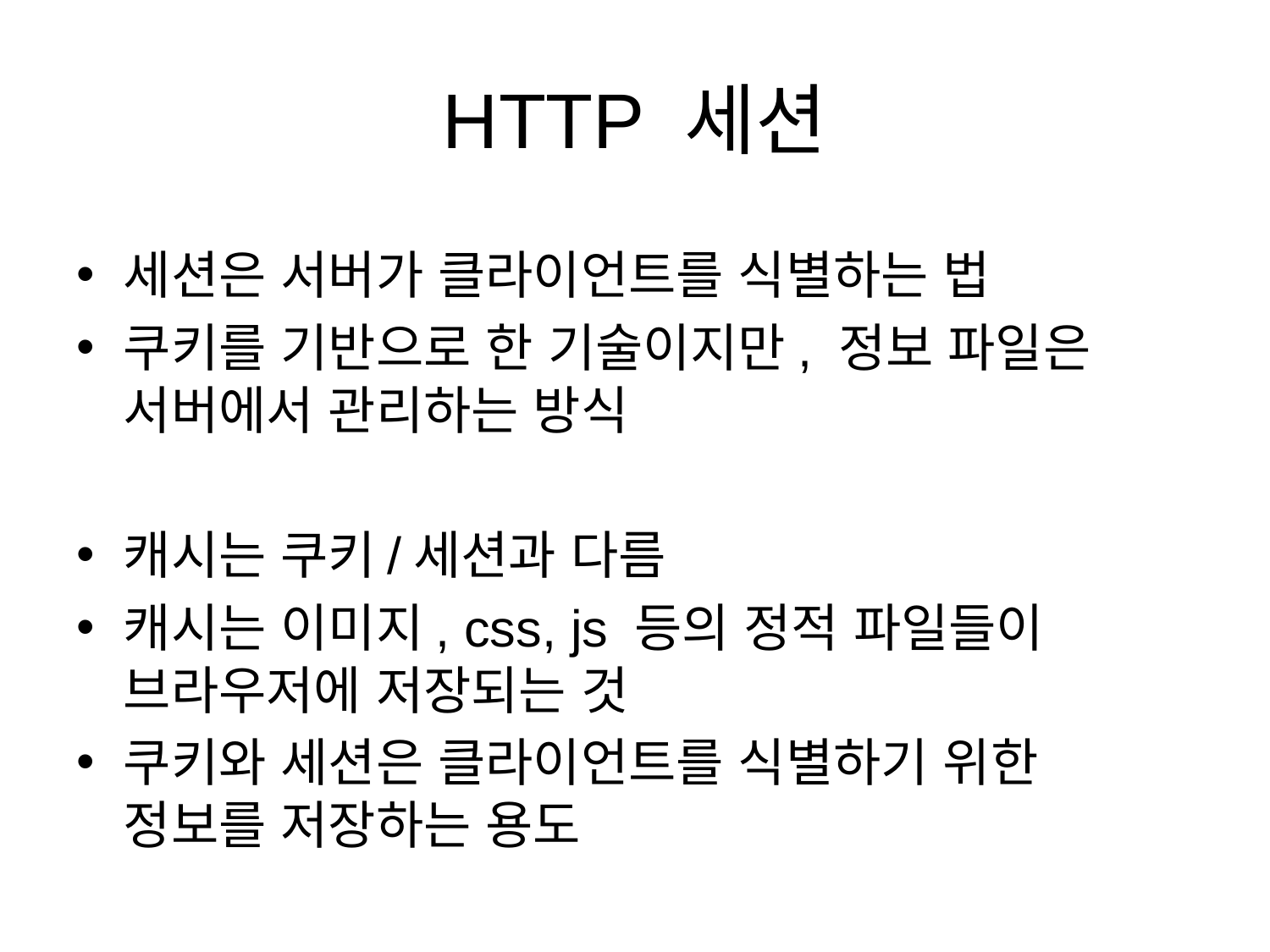

# HTTP 세션
세션은 서버가 클라이언트를 식별하는 법
쿠키를 기반으로 한 기술이지만, 정보 파일은 서버에서 관리하는 방식

캐시는 쿠키/세션과 다름
캐시는 이미지, css, js 등의 정적 파일들이 브라우저에 저장되는 것
쿠키와 세션은 클라이언트를 식별하기 위한 정보를 저장하는 용도